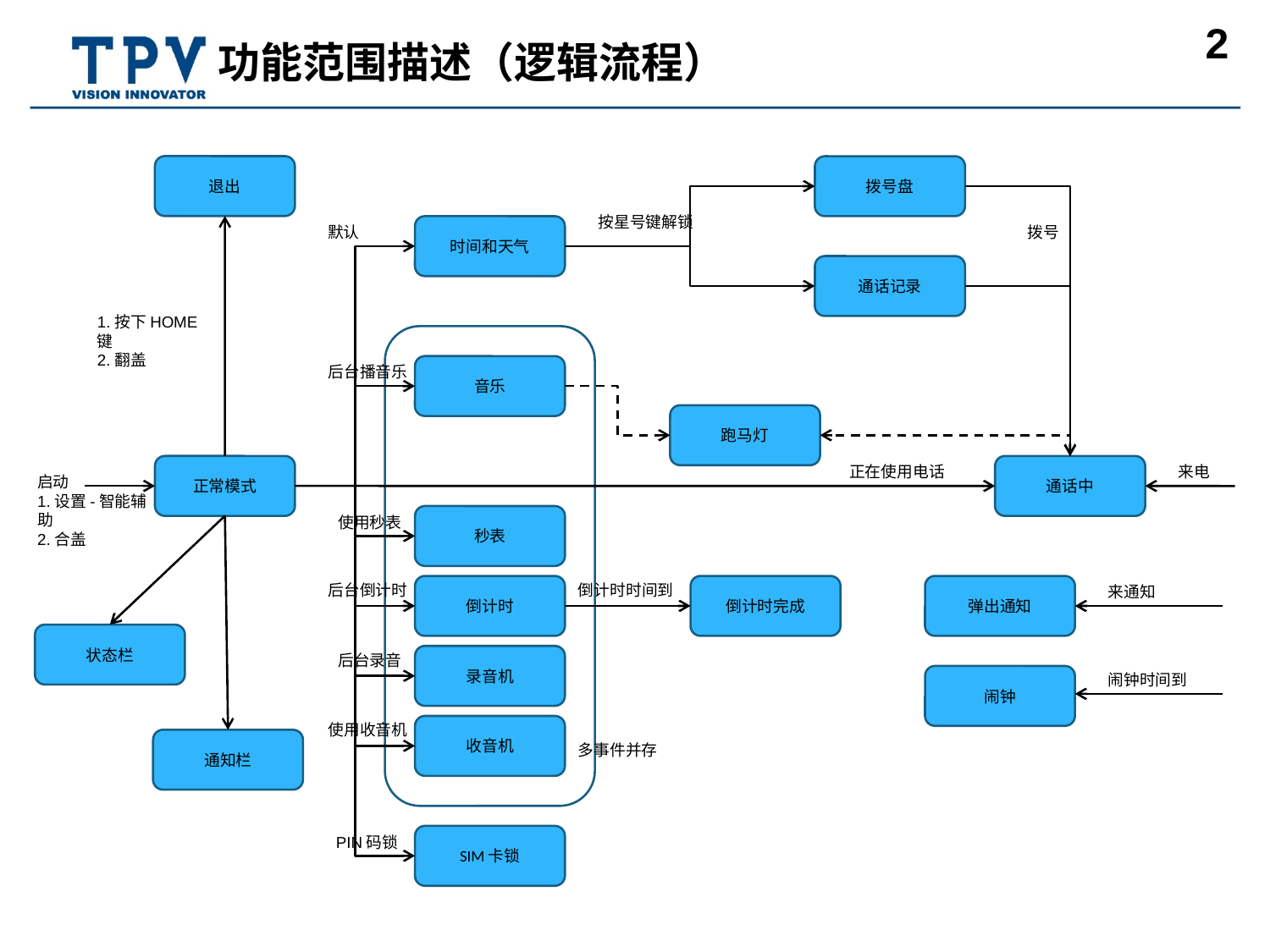

# 功能范围描述（逻辑流程）
退出
拨号盘
按星号键解锁
默认
拨号
时间和天气
通话记录
1.按下HOME键
2.翻盖

后台播音乐
音乐
跑马灯
正常模式
正在使用电话
通话中
来电
启动
1.设置-智能辅助
2.合盖
使用秒表
秒表
后台倒计时
倒计时时间到
倒计时
倒计时完成
弹出通知
来通知
状态栏
后台录音
录音机
闹钟时间到
闹钟
使用收音机
收音机
通知栏
多事件并存
PIN码锁
SIM卡锁